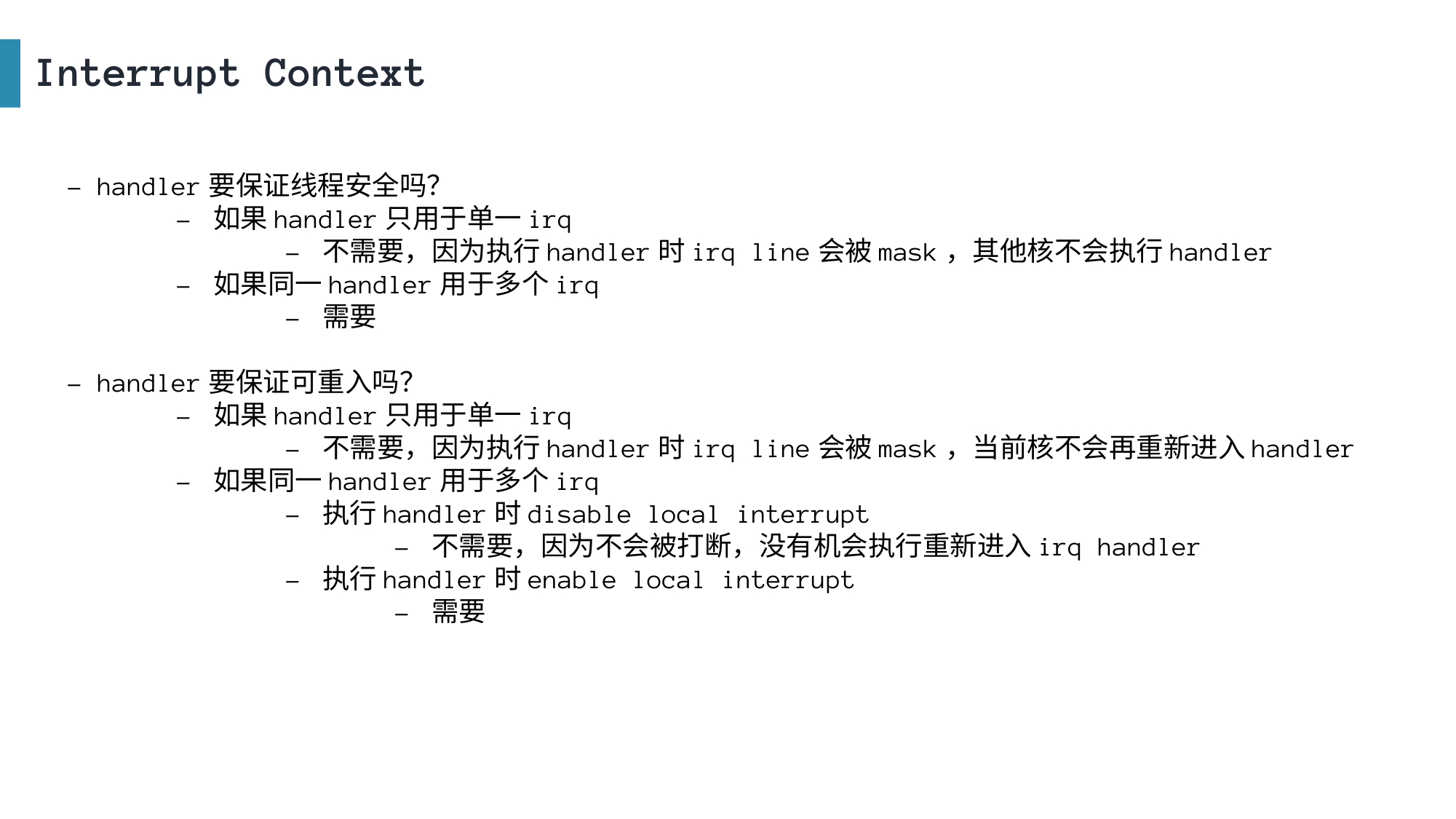

Interrupt Context

- handler要保证线程安全吗？
	- 如果handler只用于单一irq
		- 不需要，因为执行handler时irq line会被mask，其他核不会执行handler
	- 如果同一handler用于多个irq
		- 需要

- handler要保证可重入吗？
	- 如果handler只用于单一irq
		- 不需要，因为执行handler时irq line会被mask，当前核不会再重新进入handler
	- 如果同一handler用于多个irq
		- 执行handler时disable local interrupt
			- 不需要，因为不会被打断，没有机会执行重新进入irq handler
		- 执行handler时enable local interrupt
			- 需要